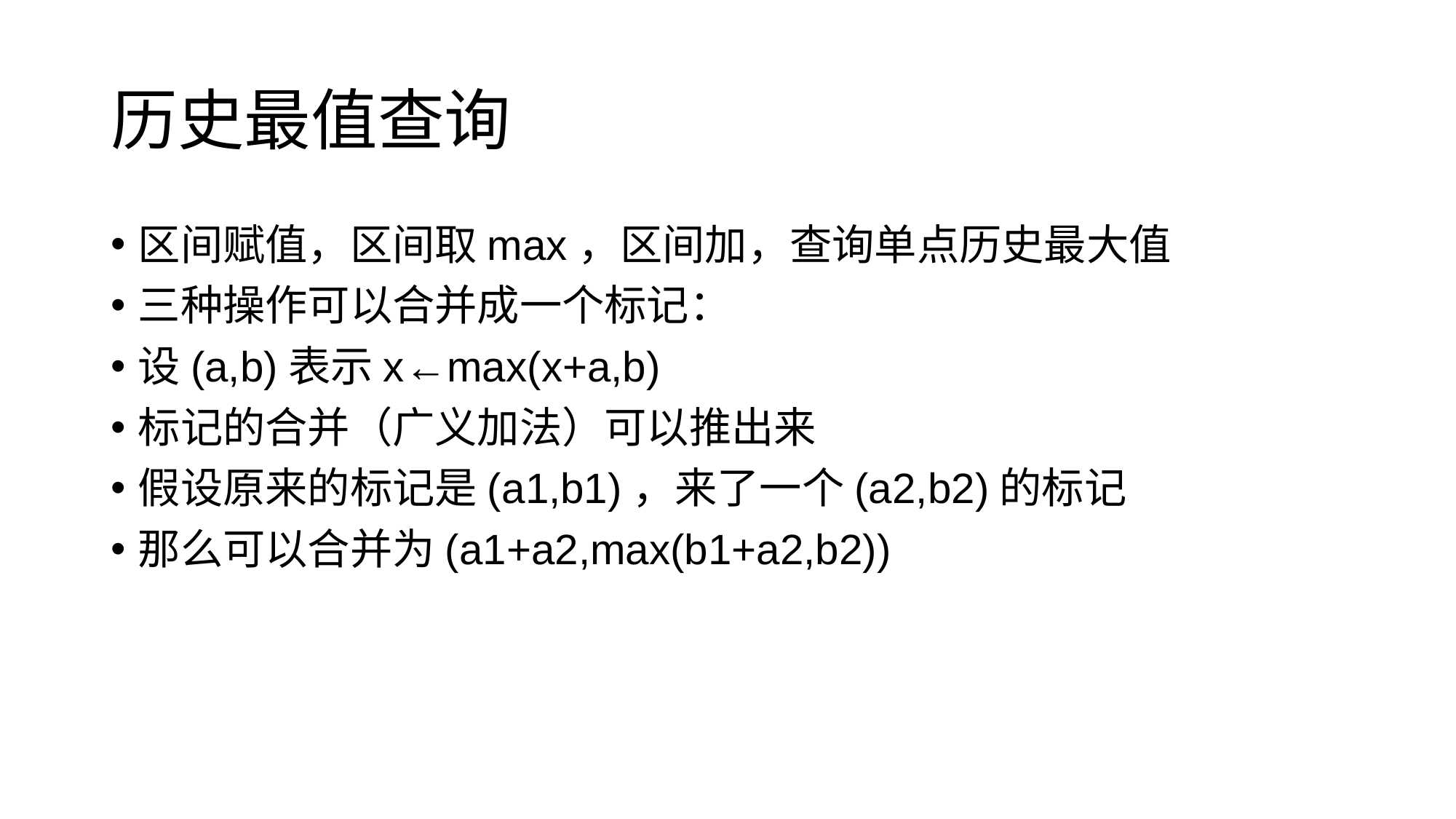

# 历史最值查询
区间赋值，区间取max，区间加，查询单点历史最大值
三种操作可以合并成一个标记：
设(a,b)表示x←max(x+a,b)
标记的合并（广义加法）可以推出来
假设原来的标记是(a1,b1)，来了一个(a2,b2)的标记
那么可以合并为(a1+a2,max(b1+a2,b2))